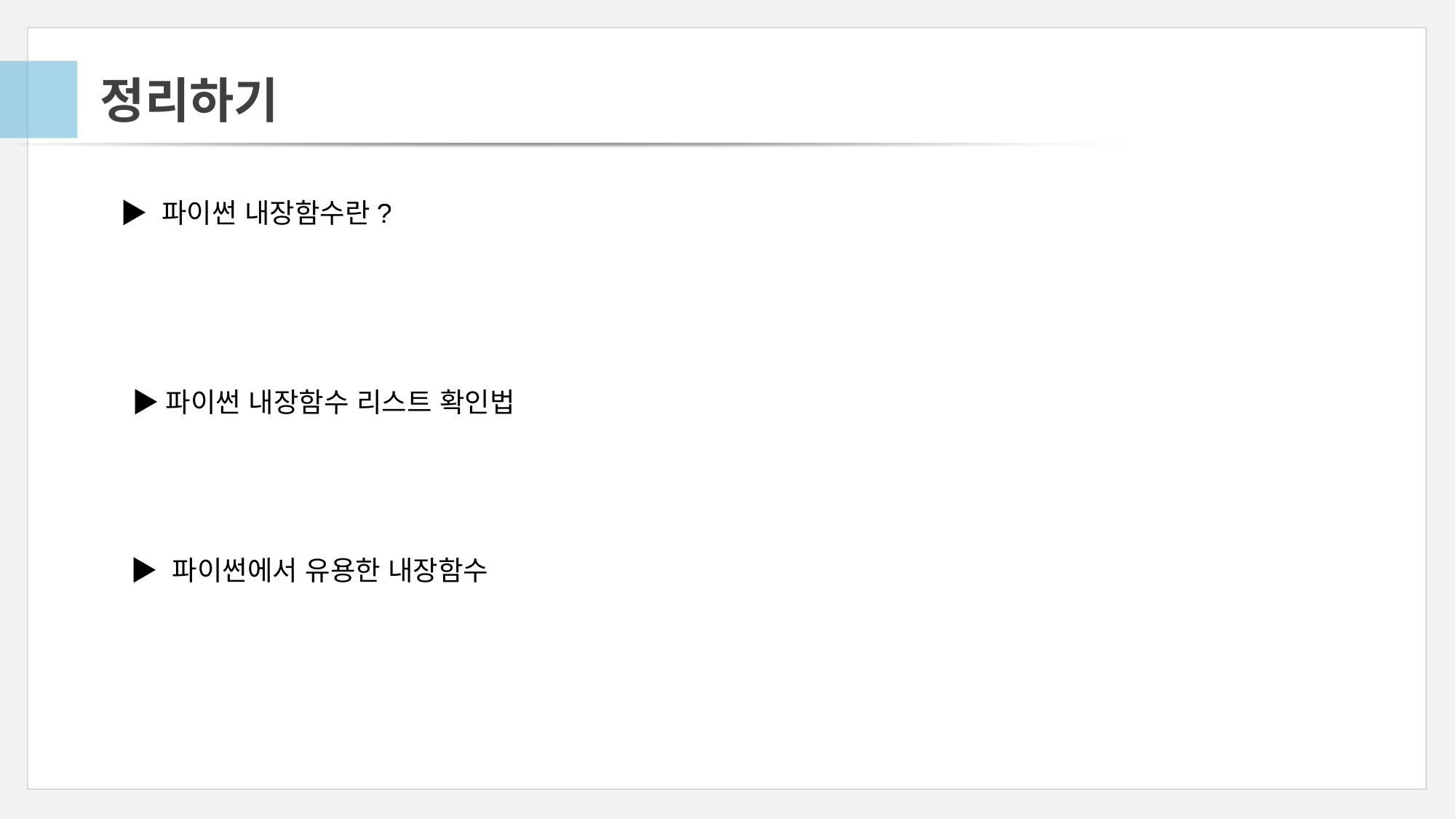

# 정리하기
▶ 파이썬 내장함수란?
▶파이썬 내장함수 리스트 확인법
▶ 파이썬에서 유용한 내장함수